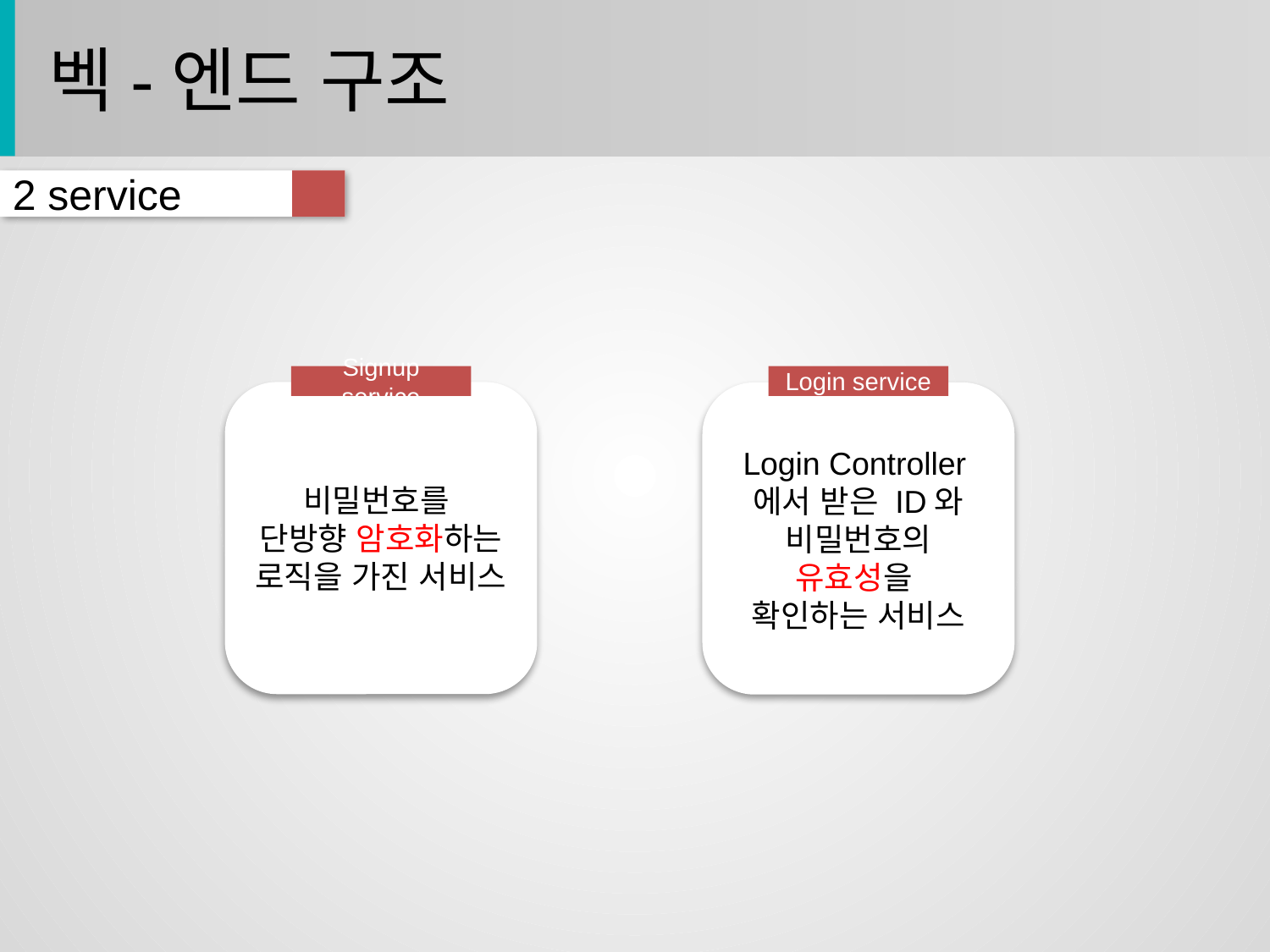

벡-엔드 구조

2 service

Signup service
비밀번호를
단방향 암호화하는 로직을 가진 서비스
Login service
Login Controller에서 받은 ID와 비밀번호의 유효성을
확인하는 서비스